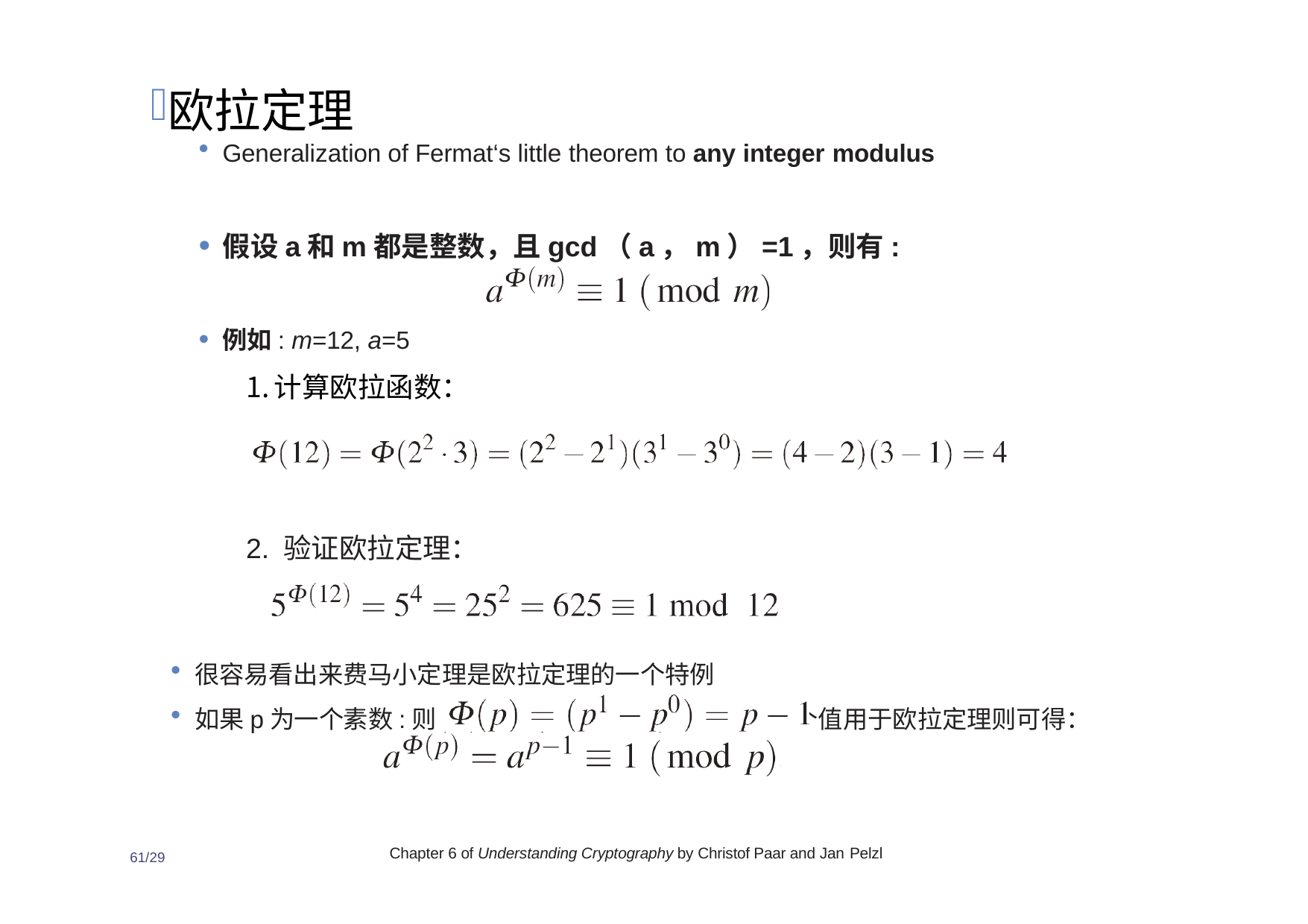

欧拉定理
Generalization of Fermat‘s little theorem to any integer modulus

假设a和m都是整数，且gcd（a，m）=1，则有:

例如: m=12, a=5
计算欧拉函数：

2. 验证欧拉定理：

很容易看出来费马小定理是欧拉定理的一个特例
如果p为一个素数:则                                  成立。如果将这个值用于欧拉定理则可得：                                                      而这正是费马小定理。

Chapter 6 of Understanding Cryptography by Christof Paar and Jan Pelzl
61/29